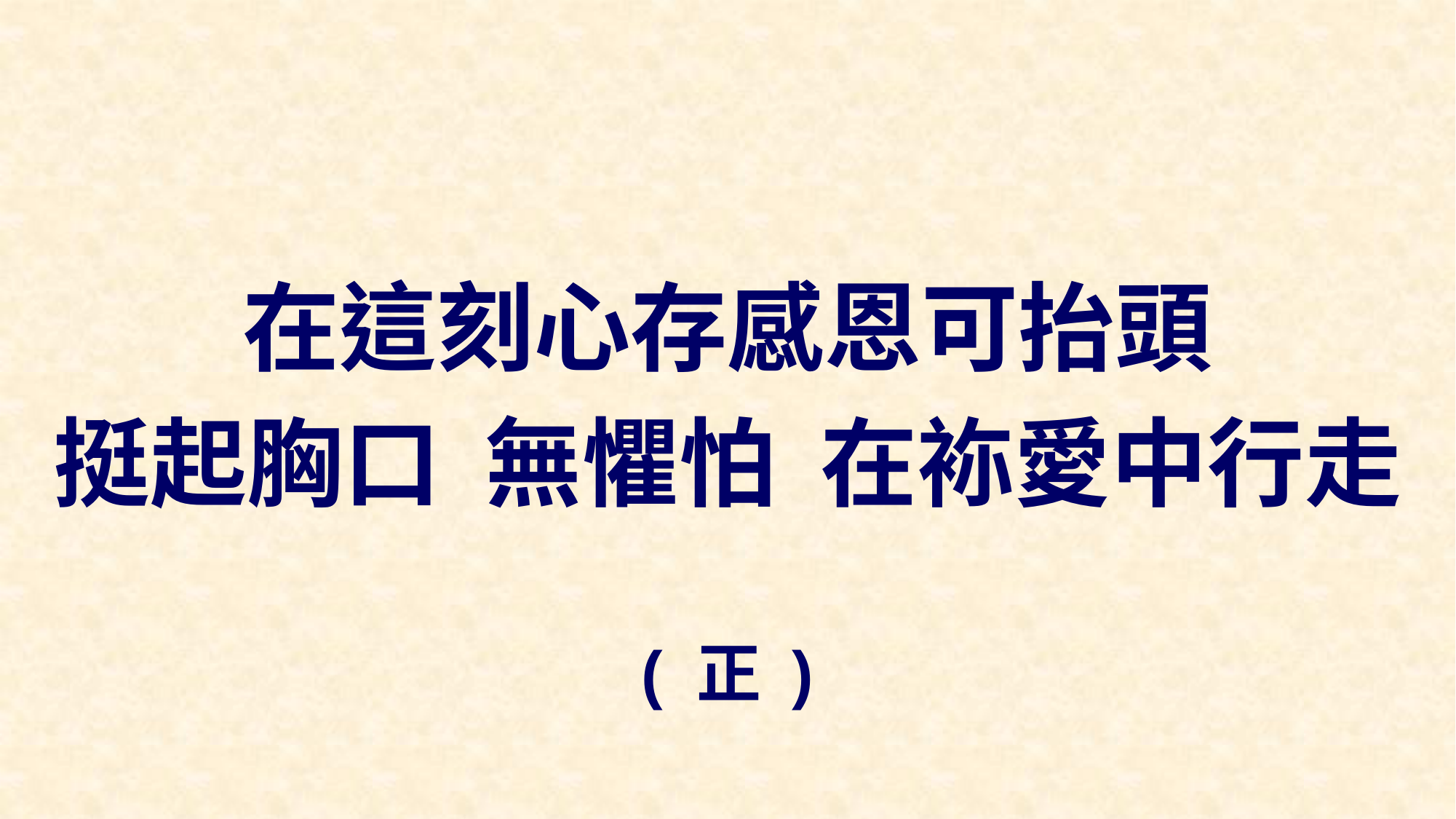

在這刻心存感恩可抬頭
挺起胸口  無懼怕  在袮愛中行走
( 正 )